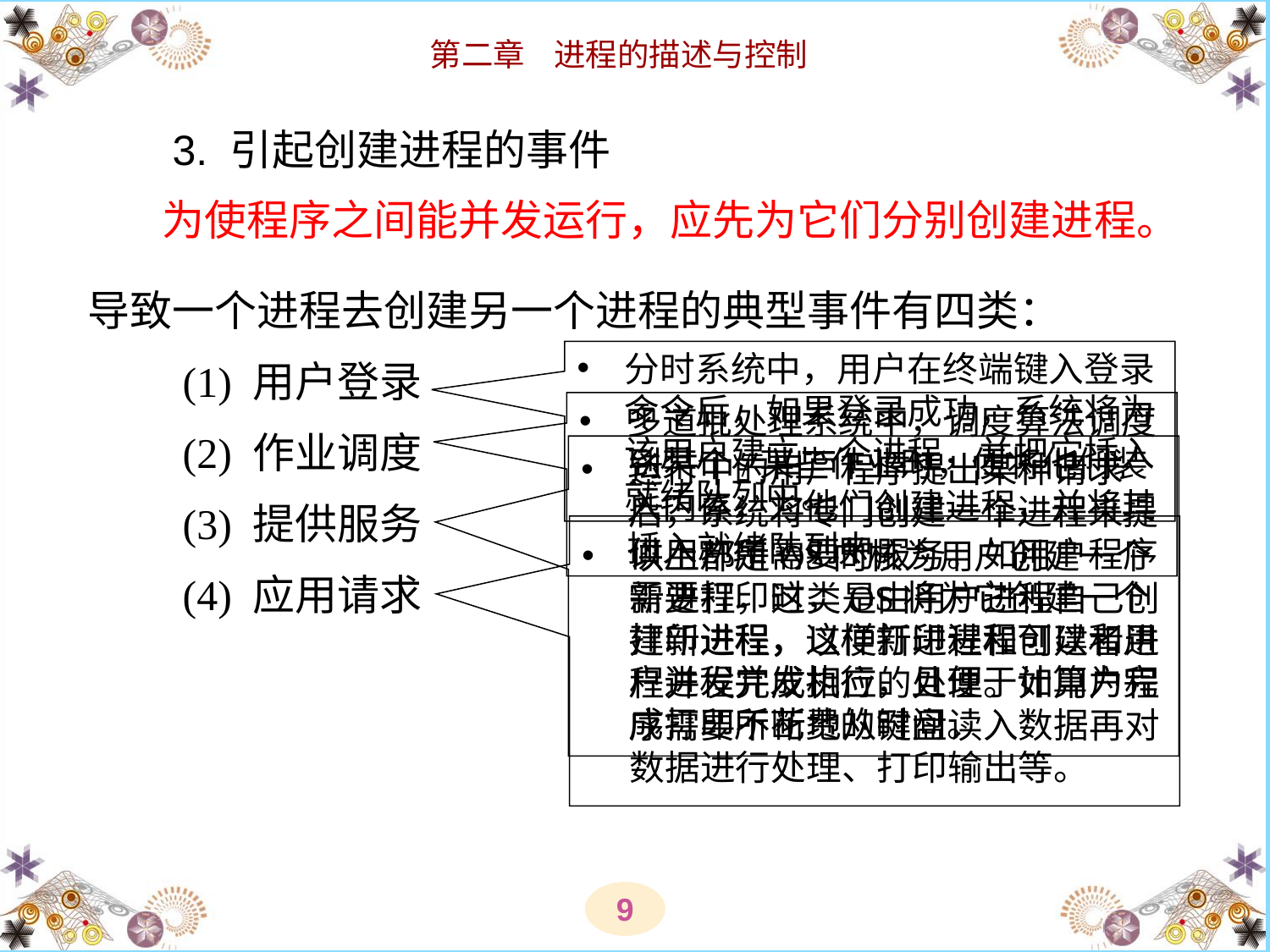

# 3. 引起创建进程的事件 　　为使程序之间能并发运行，应先为它们分别创建进程。
导致一个进程去创建另一个进程的典型事件有四类：
　　(1) 用户登录
　　(2) 作业调度
　　(3) 提供服务
　　(4) 应用请求
分时系统中，用户在终端键入登录命令后，如果登录成功，系统将为该用户建立一个进程，并把它插入就绪队列中。
多道批处理系统中，调度算法调度到某个/某些作业时，便将他们装入内存，为他们创建进程，并将其插入就绪队列中。
运行中的用户程序提出某种请求后，系统将专门创建一个进程来提供用户所需要的服务。如用户程序需要打印时，OS将为它创建一个打印进程，这样打印进程可以和用户进程并发执行，且便于计算为完成打印所花费的时间。
以上都是OS内核为用户创建一个新进程，这类是由用户进程自己创建新进程，以便新进程和创建者进程并发完成相应的处理。如用户程序需要不断地从键盘读入数据再对数据进行处理、打印输出等。